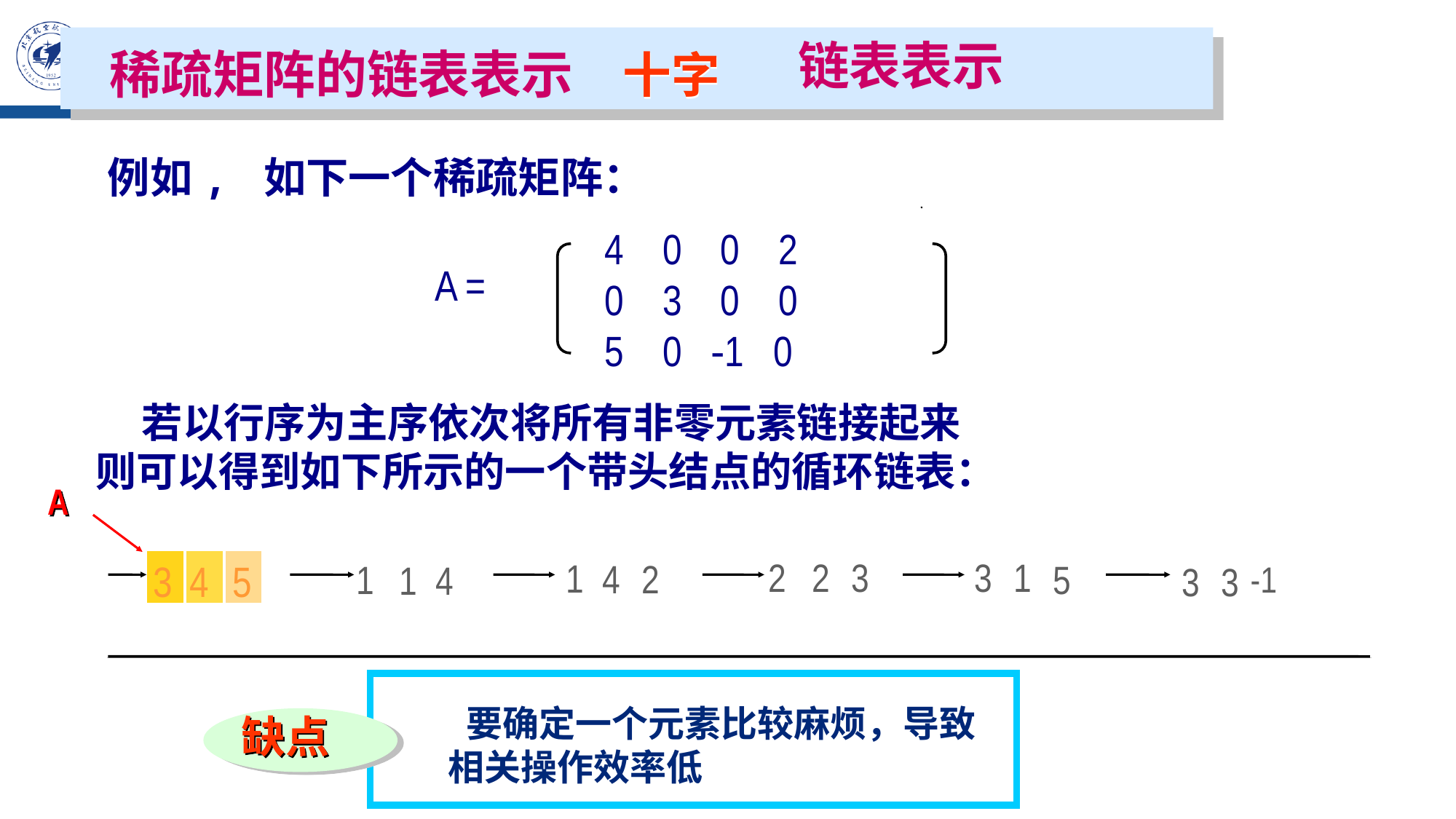

稀疏矩阵的链表表示
链表表示

十字
例如, 如下一个稀疏矩阵：

4    0    0    2
0    3    0    0
5    0   -1   0

A =
    若以行序为主序依次将所有非零元素链接起来
则可以得到如下所示的一个带头结点的循环链表：
A

2
2
3
3
1
1
4
2
3

4

5

5

1
1
4
-1
3
3

  要确定一个元素比较麻烦，导致相关操作效率低
缺点